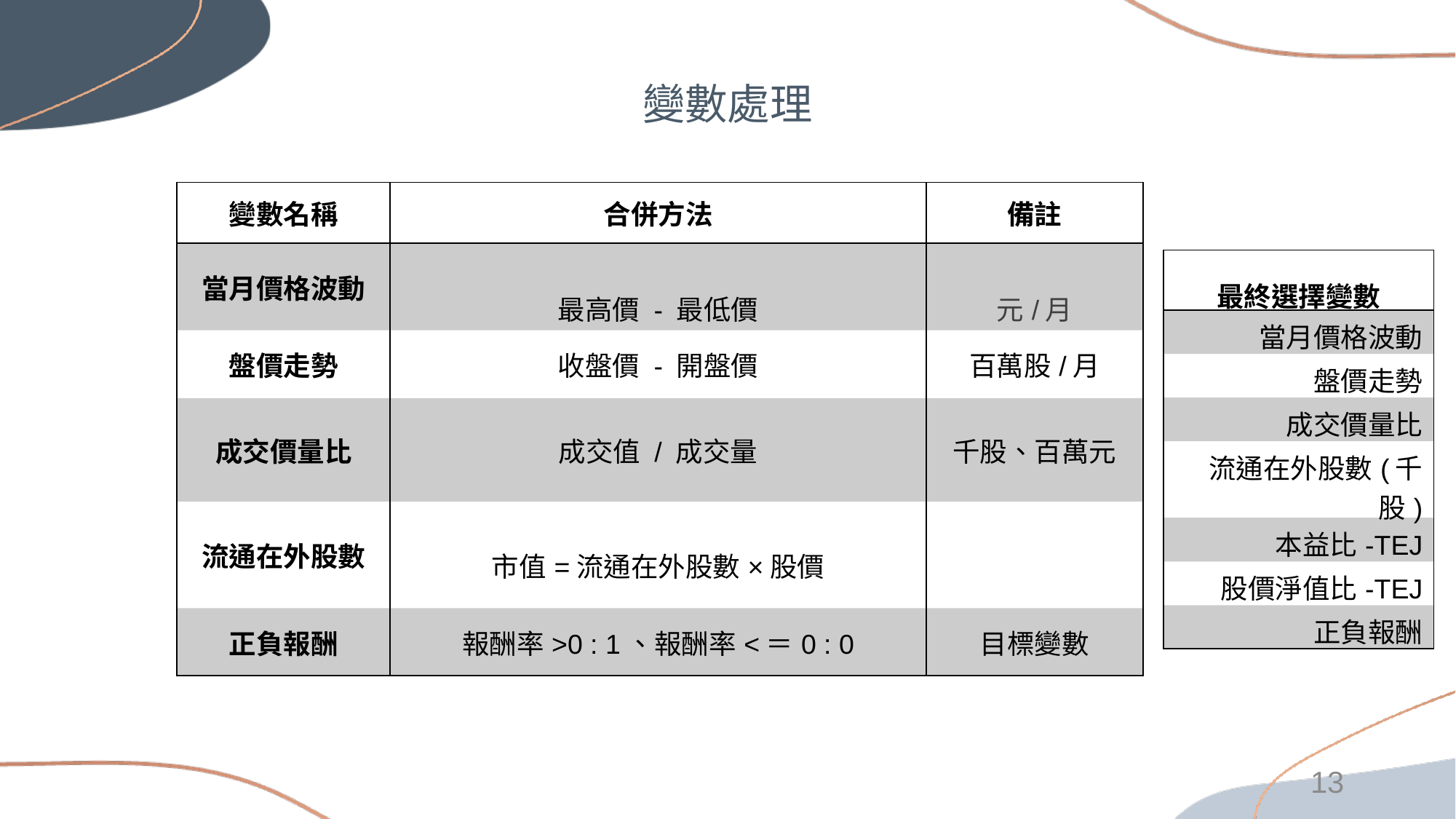

變數處理
| 變數名稱 | 合併方法 | 備註 |
| --- | --- | --- |
| 當月價格波動 | 最高價 - 最低價 | 元/月 |
| 盤價走勢 | 收盤價 - 開盤價 | 百萬股/月 |
| 成交價量比 | 成交值 / 成交量 | 千股、百萬元 |
| 流通在外股數 | 市值=流通在外股數×股價 |  |
| 正負報酬 | 報酬率>0 : 1、報酬率<＝0 : 0 | 目標變數 |
| 最終選擇變數 |
| --- |
| 當月價格波動 |
| 盤價走勢 |
| 成交價量比 |
| 流通在外股數(千股) |
| 本益比-TEJ |
| 股價淨值比-TEJ |
| 正負報酬 |
13